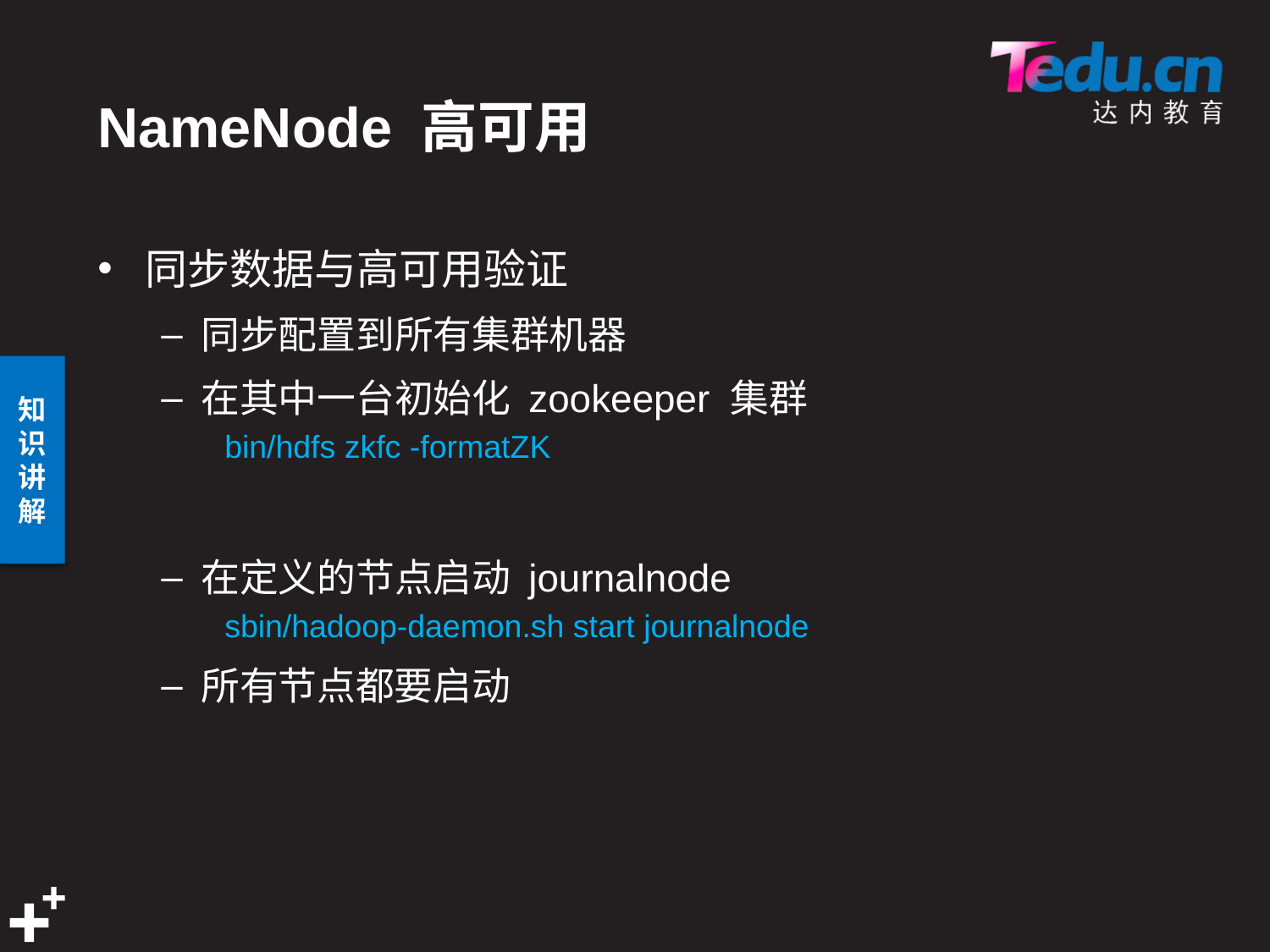

# NameNode 高可用
同步数据与高可用验证
同步配置到所有集群机器
在其中一台初始化 zookeeper 集群
bin/hdfs zkfc -formatZK

在定义的节点启动 journalnode
sbin/hadoop-daemon.sh start journalnode
所有节点都要启动